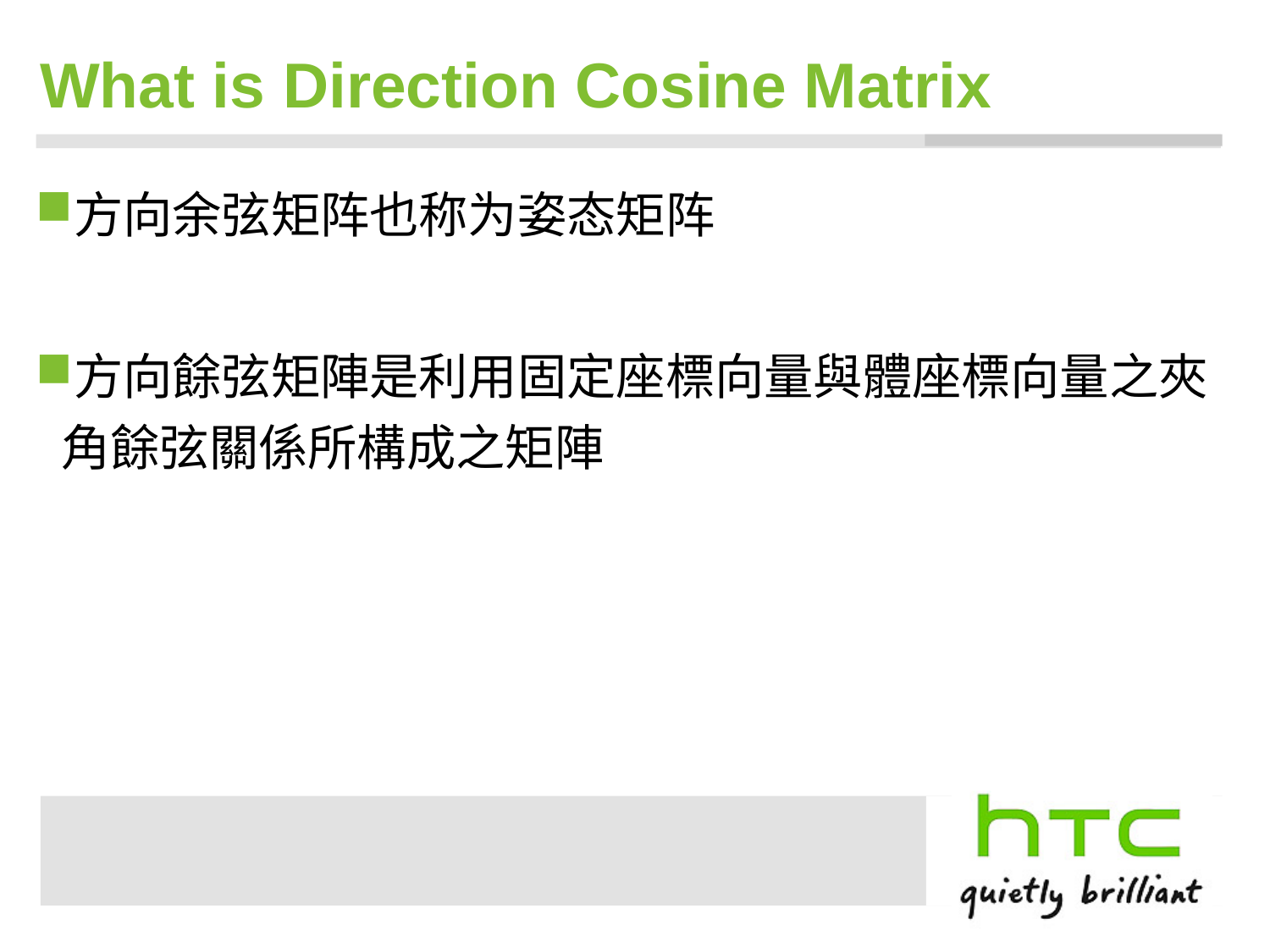

# What is Direction Cosine Matrix
方向余弦矩阵也称为姿态矩阵

方向餘弦矩陣是利用固定座標向量與體座標向量之夾角餘弦關係所構成之矩陣